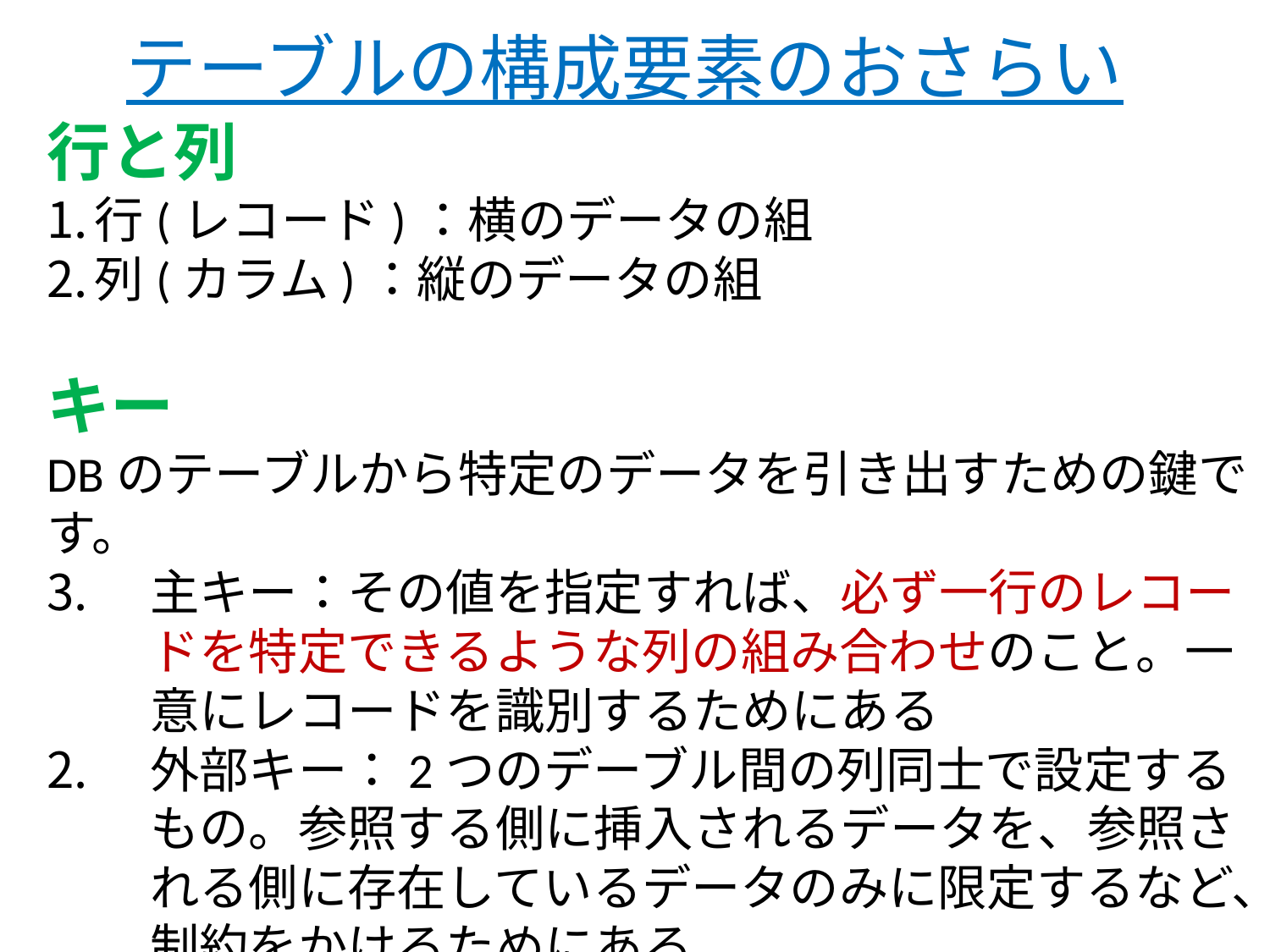

# テーブルの構成要素のおさらい
行と列
行(レコード)：横のデータの組
列(カラム)：縦のデータの組

キー
DBのテーブルから特定のデータを引き出すための鍵です。
主キー：その値を指定すれば、必ず一行のレコードを特定できるような列の組み合わせのこと。一意にレコードを識別するためにある
外部キー：2つのデーブル間の列同士で設定するもの。参照する側に挿入されるデータを、参照される側に存在しているデータのみに限定するなど、制約をかけるためにある